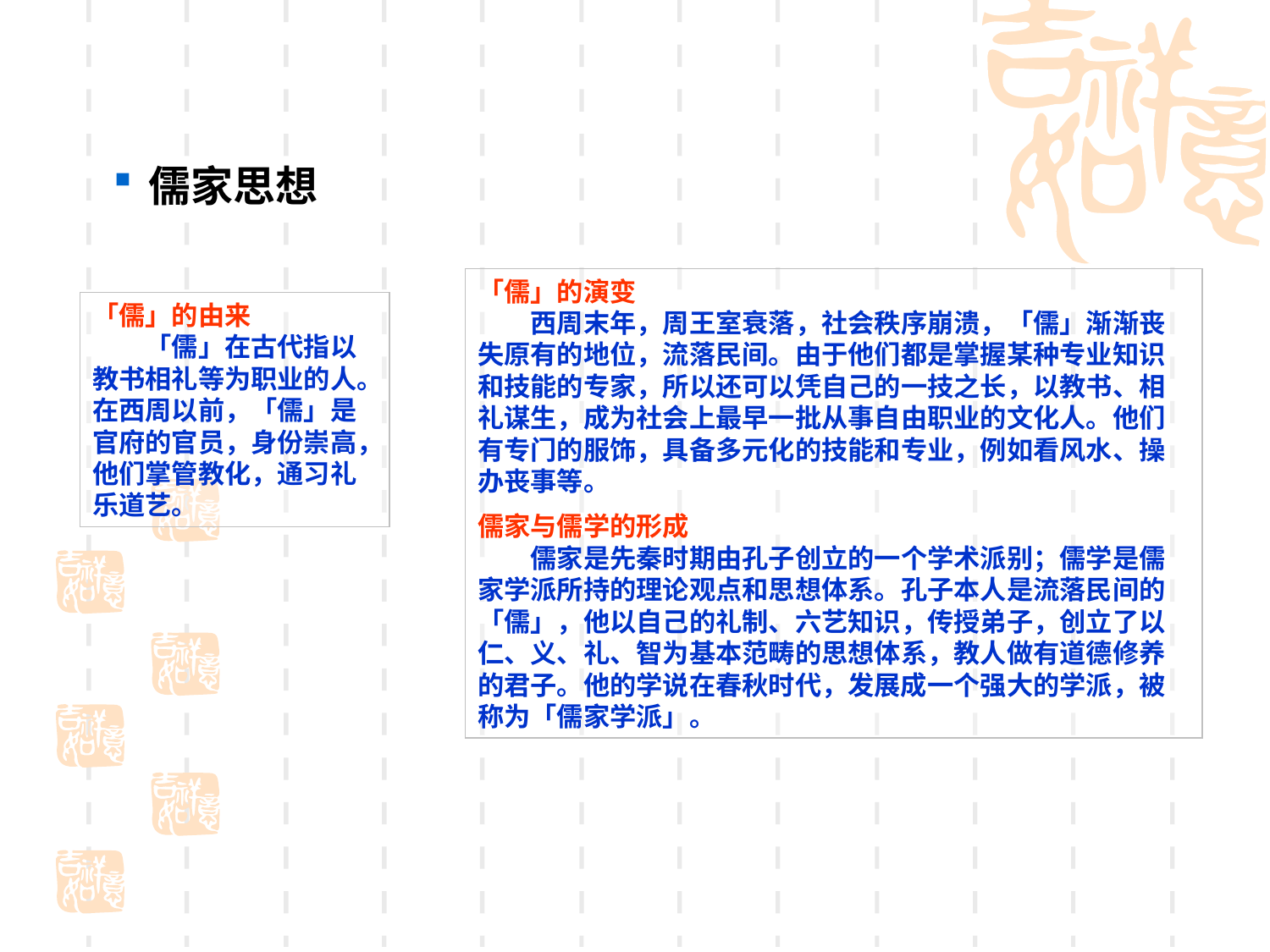

儒家思想
「儒」的演变
　　西周末年，周王室衰落，社会秩序崩溃，「儒」渐渐丧失原有的地位，流落民间。由于他们都是掌握某种专业知识和技能的专家，所以还可以凭自己的一技之长，以教书、相礼谋生，成为社会上最早一批从事自由职业的文化人。他们有专门的服饰，具备多元化的技能和专业，例如看风水、操办丧事等。
儒家与儒学的形成
　　儒家是先秦时期由孔子创立的一个学术派别；儒学是儒家学派所持的理论观点和思想体系。孔子本人是流落民间的「儒」，他以自己的礼制、六艺知识，传授弟子，创立了以仁、义、礼、智为基本范畴的思想体系，教人做有道德修养的君子。他的学说在春秋时代，发展成一个强大的学派，被称为「儒家学派」。
「儒」的由来
　　「儒」在古代指以教书相礼等为职业的人。在西周以前，「儒」是官府的官员，身份崇高，他们掌管教化，通习礼乐道艺。